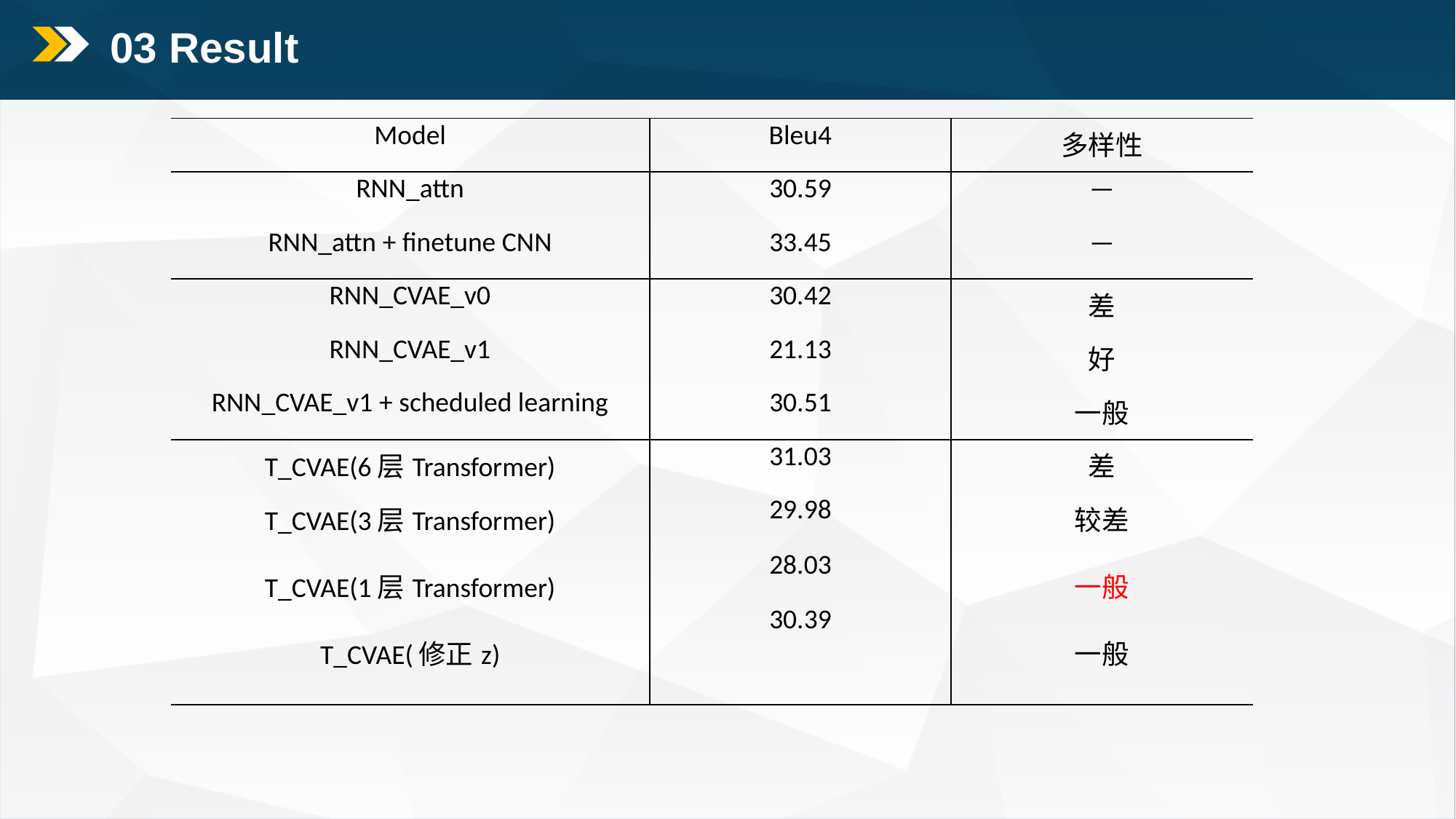

03 Result

| Model | Bleu4 | 多样性 |
| --- | --- | --- |
| RNN\_attn | 30.59 | — |
| RNN\_attn + finetune CNN | 33.45 | — |
| RNN\_CVAE\_v0 | 30.42 | 差 |
| RNN\_CVAE\_v1 | 21.13 | 好 |
| RNN\_CVAE\_v1 + scheduled learning | 30.51 | 一般 |
| T\_CVAE(6层Transformer) | 31.03 | 差 |
| T\_CVAE(3层Transformer) T\_CVAE(1层Transformer) T\_CVAE(修正z) | 29.98 28.03 30.39 | 较差 一般 一般 |